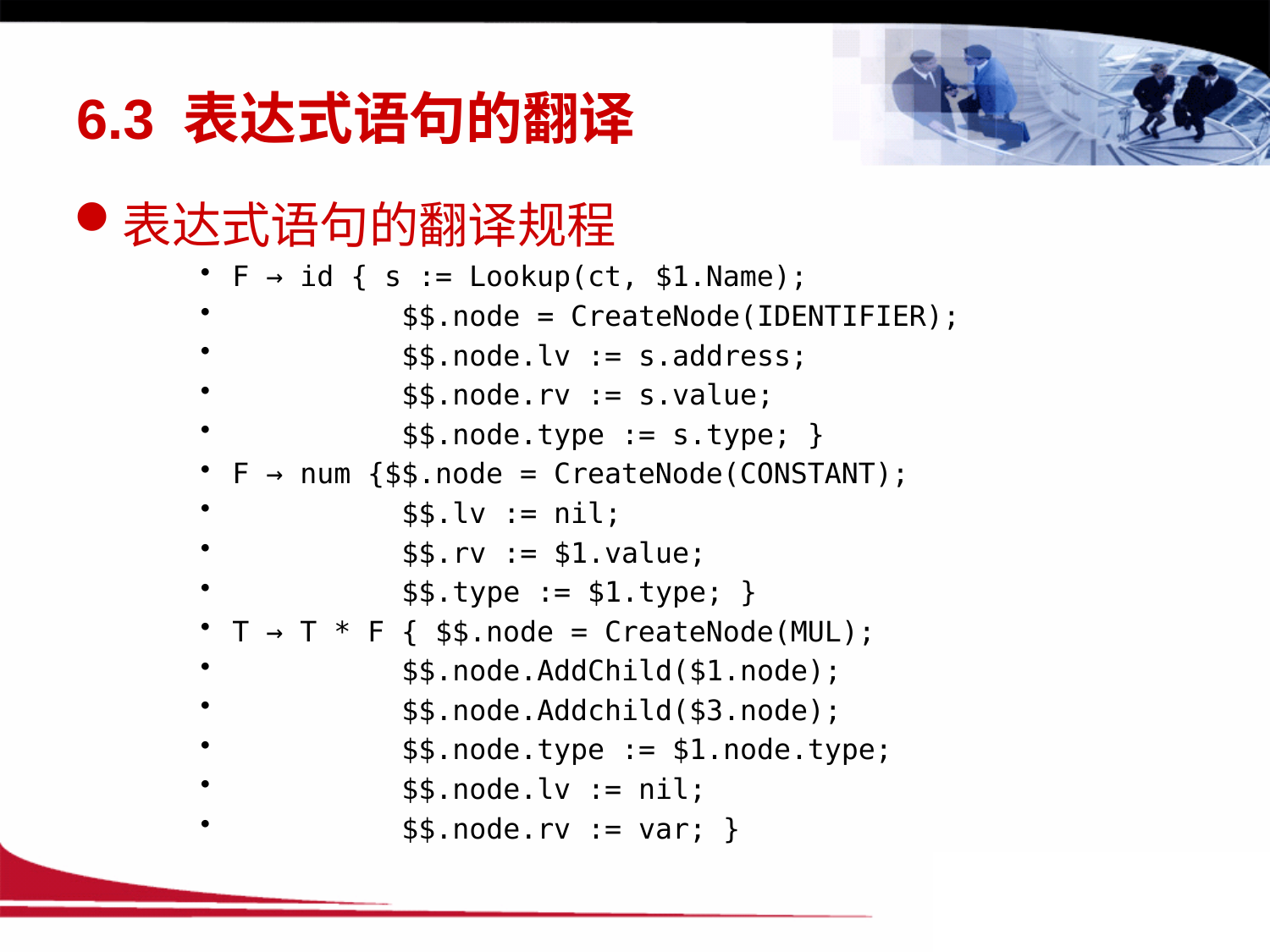

# 6.3 表达式语句的翻译
表达式语句的翻译规程
F → id { s := Lookup(ct, $1.Name);
          $$.node = CreateNode(IDENTIFIER);
          $$.node.lv := s.address;
          $$.node.rv := s.value;
          $$.node.type := s.type; }
F → num {$$.node = CreateNode(CONSTANT);
          $$.lv := nil;
          $$.rv := $1.value;
          $$.type := $1.type; }
T → T * F { $$.node = CreateNode(MUL);
          $$.node.AddChild($1.node);
          $$.node.Addchild($3.node);
          $$.node.type := $1.node.type;
          $$.node.lv := nil;
          $$.node.rv := var; }